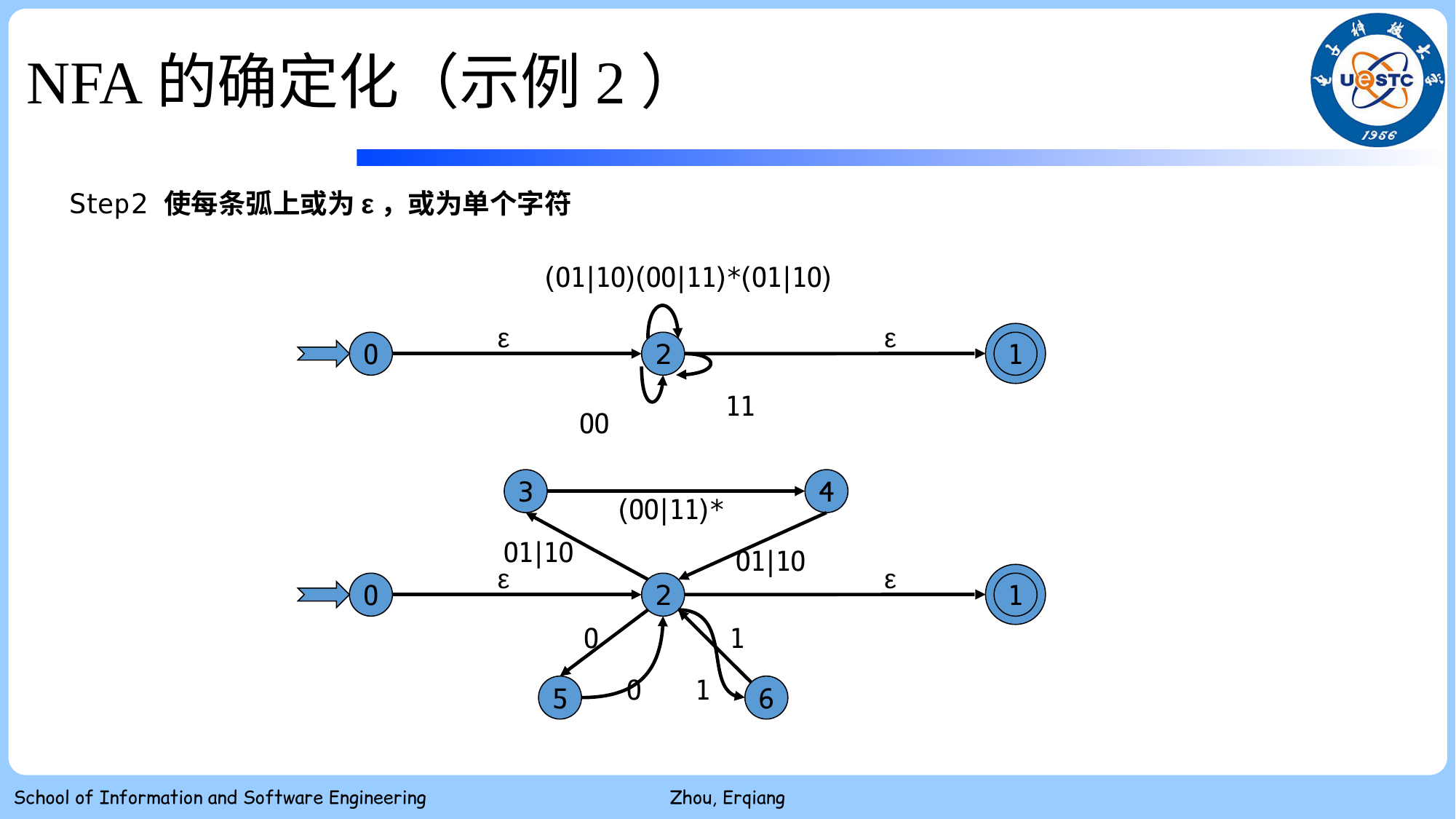

NFA的确定化（示例2）
# Step2 使每条弧上或为ε，或为单个字符
(01|10)(00|11)*(01|10)
ε
ε

1
0
2

11
00
3
4
(00|11)*
01|10
01|10
ε
ε

1
0
2

0
0
5
1
1
6
School of Information and Software Engineering
Zhou, Erqiang
20